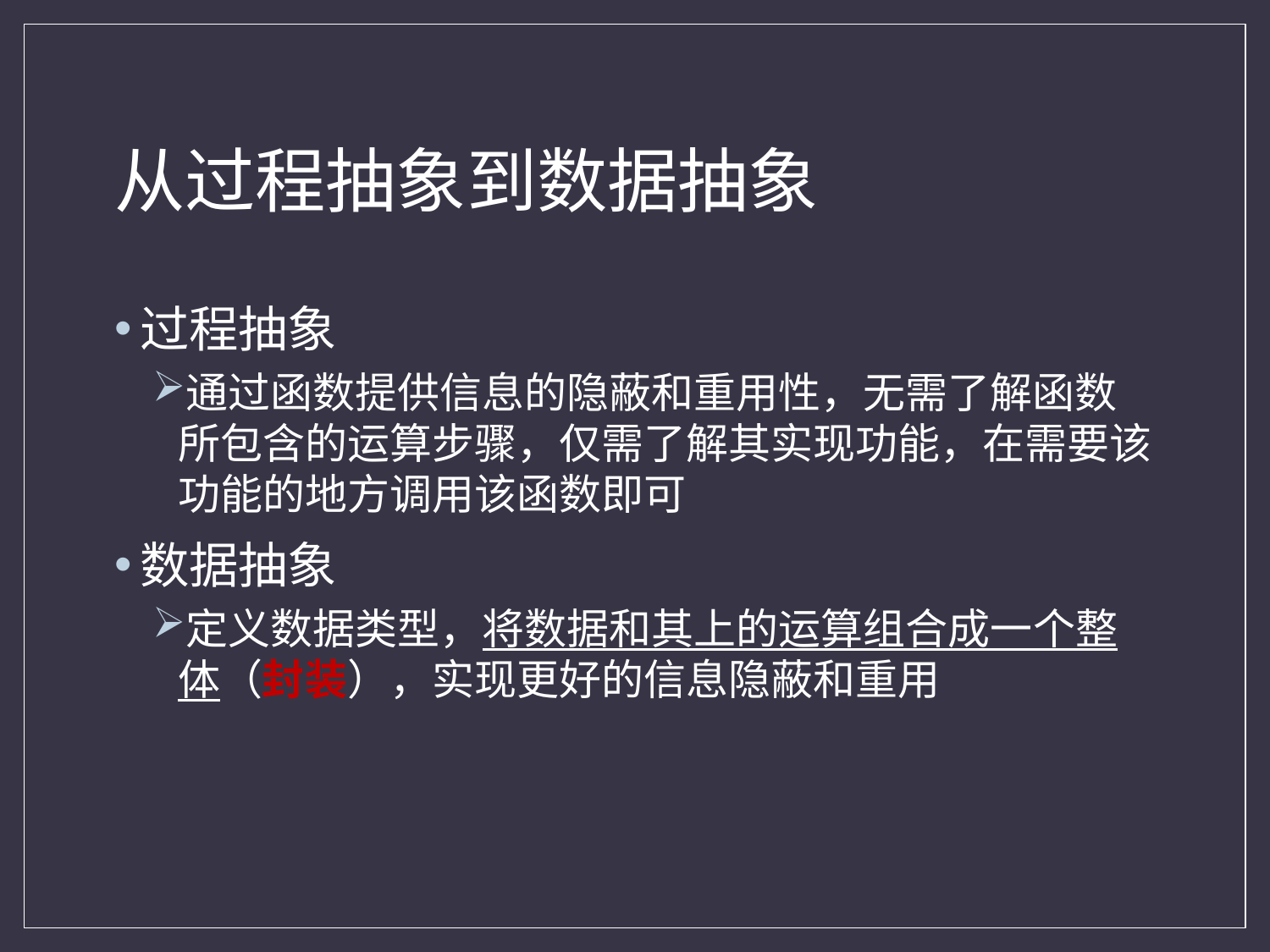

# 从过程抽象到数据抽象
过程抽象
通过函数提供信息的隐蔽和重用性，无需了解函数所包含的运算步骤，仅需了解其实现功能，在需要该功能的地方调用该函数即可
数据抽象
定义数据类型，将数据和其上的运算组合成一个整体（封装），实现更好的信息隐蔽和重用